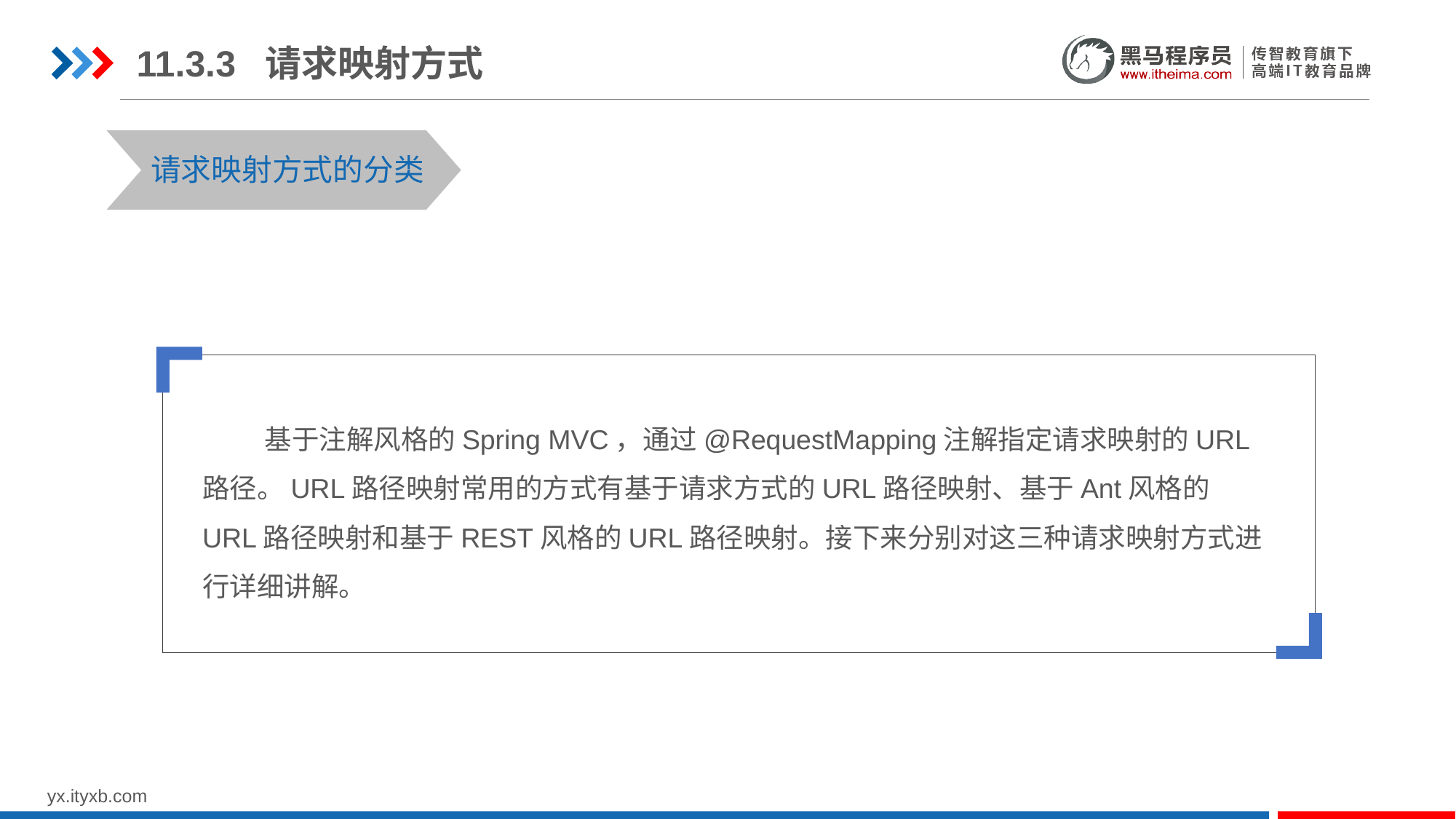

11.3.3  请求映射方式

请求映射方式的分类

         基于注解风格的Spring MVC，通过@RequestMapping注解指定请求映射的URL路径。URL路径映射常用的方式有基于请求方式的URL路径映射、基于Ant风格的URL路径映射和基于REST风格的URL路径映射。接下来分别对这三种请求映射方式进行详细讲解。